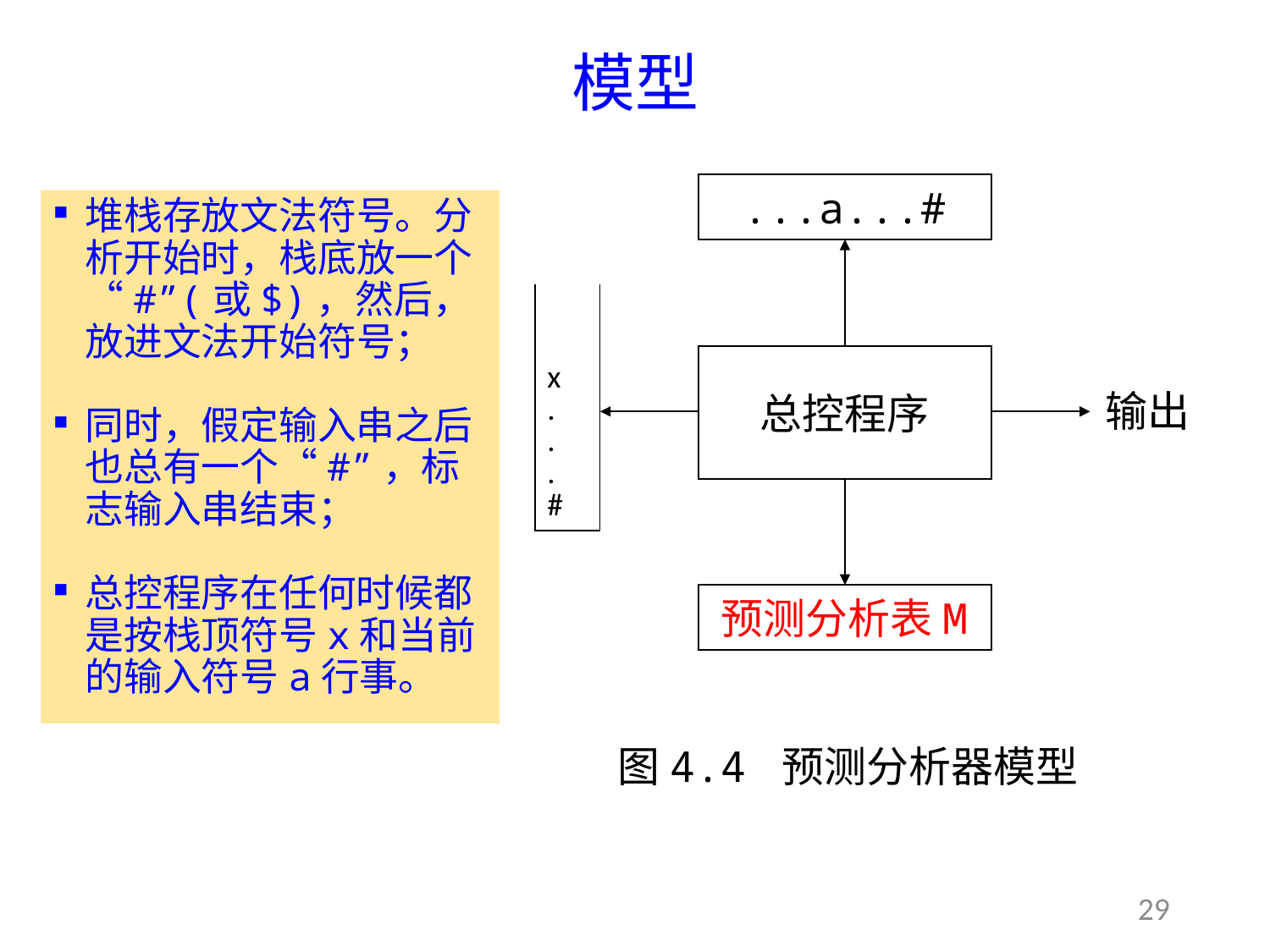

# 模型
...a...#
总控程序
输出
预测分析表M
图4.4 预测分析器模型
堆栈存放文法符号。分析开始时，栈底放一个“#”(或$)，然后，放进文法开始符号；
同时，假定输入串之后也总有一个“#”，标志输入串结束；
总控程序在任何时候都是按栈顶符号x和当前的输入符号a行事。

| x . . . # |
| --- |
29